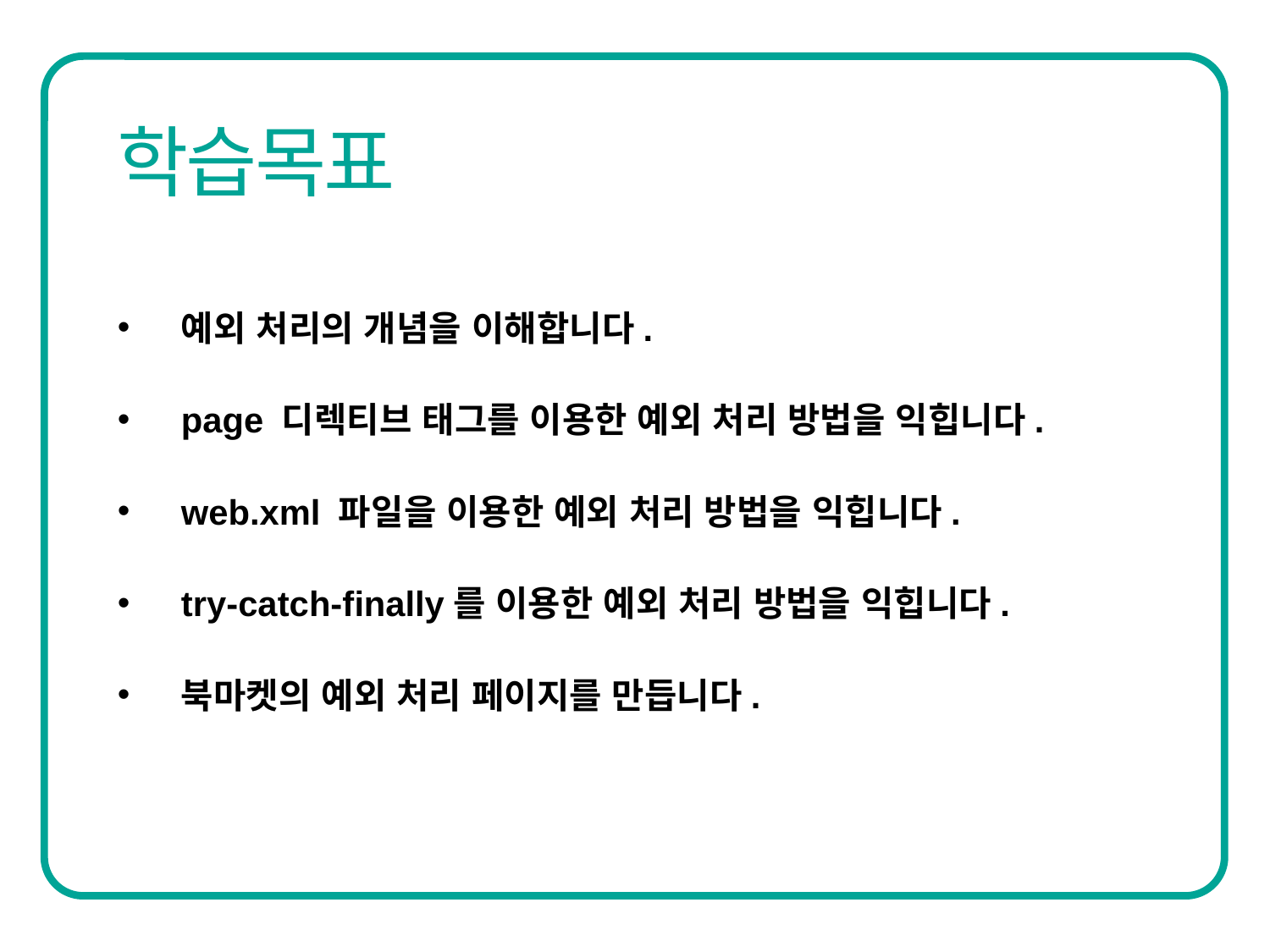

예외 처리의 개념을 이해합니다.
page 디렉티브 태그를 이용한 예외 처리 방법을 익힙니다.
web.xml 파일을 이용한 예외 처리 방법을 익힙니다.
try-catch-finally를 이용한 예외 처리 방법을 익힙니다.
북마켓의 예외 처리 페이지를 만듭니다.